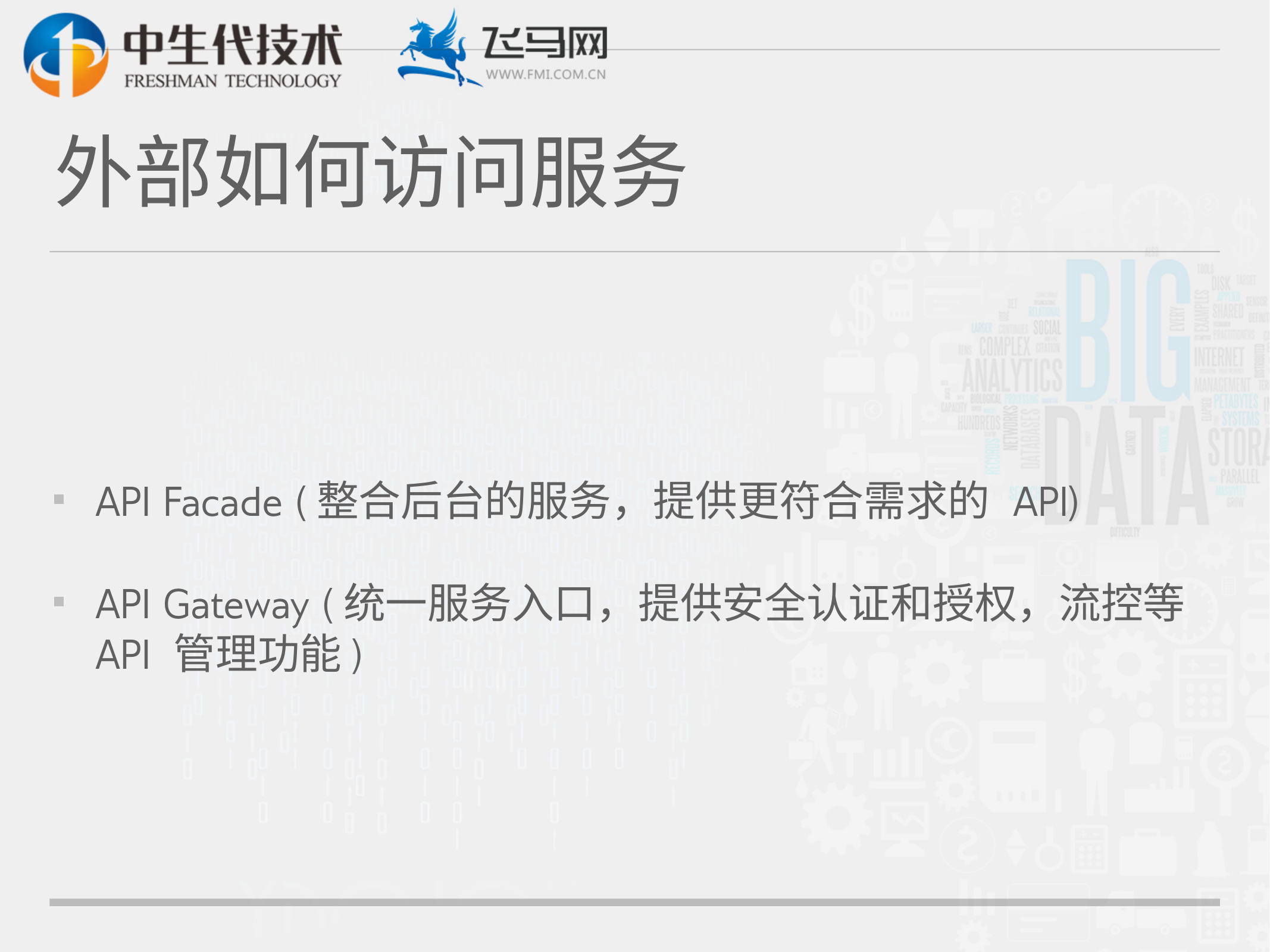

# 外部如何访问服务
API Facade (整合后台的服务，提供更符合需求的 API)
API Gateway (统一服务入口，提供安全认证和授权，流控等 API 管理功能)